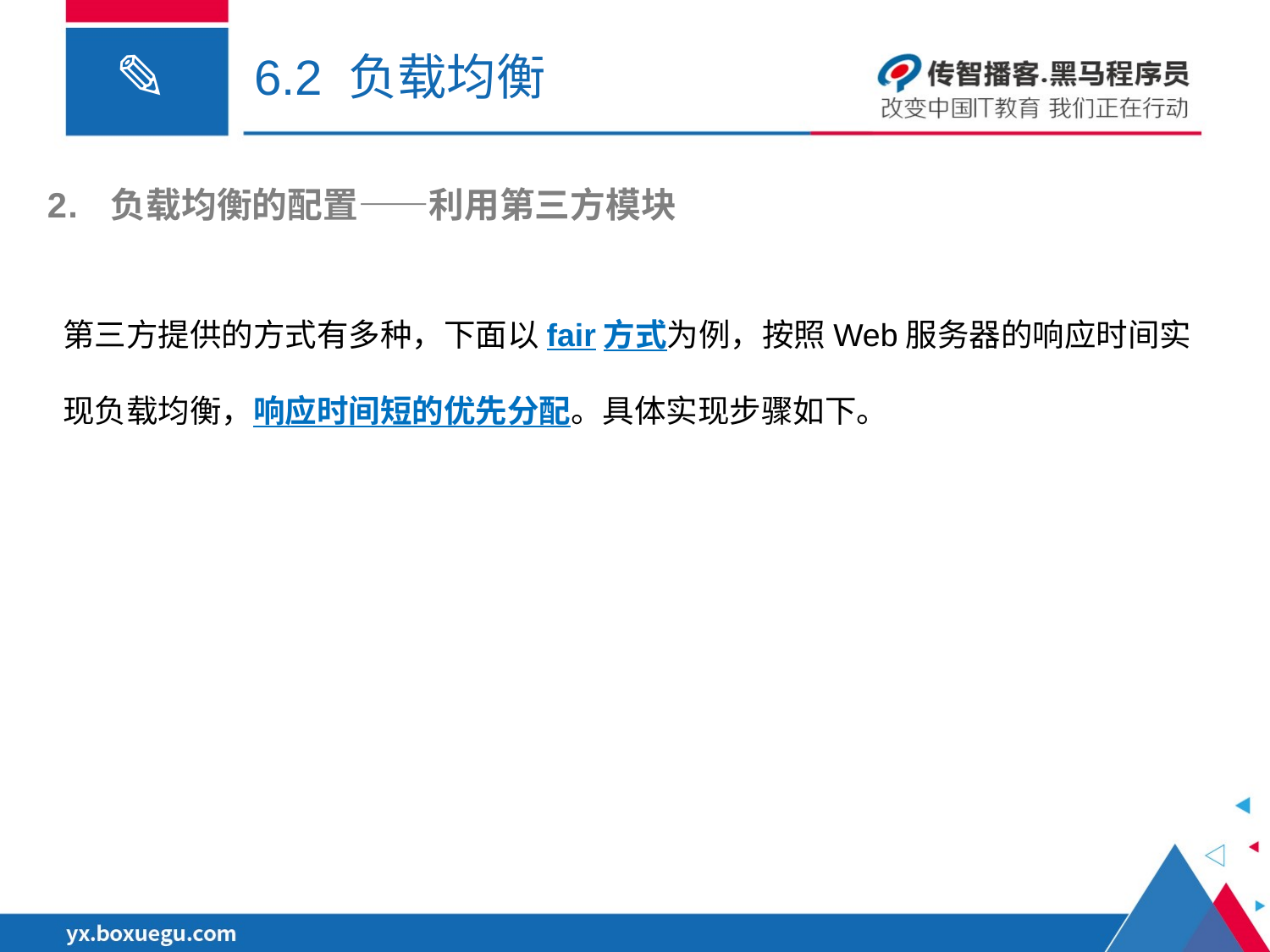

# 6.2 负载均衡
负载均衡的配置——利用第三方模块
第三方提供的方式有多种，下面以fair方式为例，按照Web服务器的响应时间实现负载均衡，响应时间短的优先分配。具体实现步骤如下。